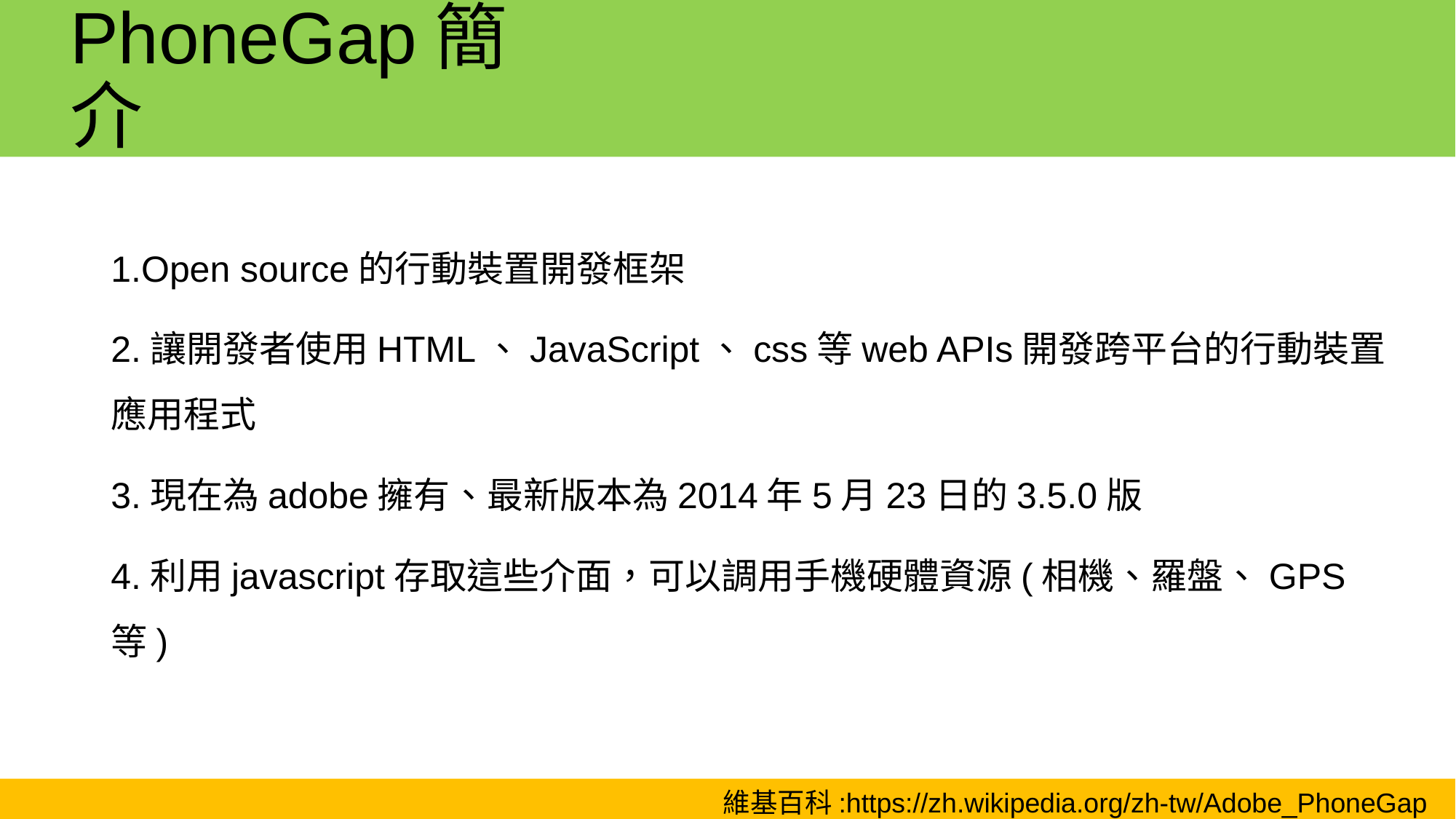

# PhoneGap簡介
1.Open source的行動裝置開發框架
2.讓開發者使用HTML、JavaScript、css等web APIs開發跨平台的行動裝置應用程式
3.現在為adobe擁有、最新版本為2014年5月23日的3.5.0版
4.利用javascript存取這些介面，可以調用手機硬體資源(相機、羅盤、GPS等)

維基百科:https://zh.wikipedia.org/zh-tw/Adobe_PhoneGap